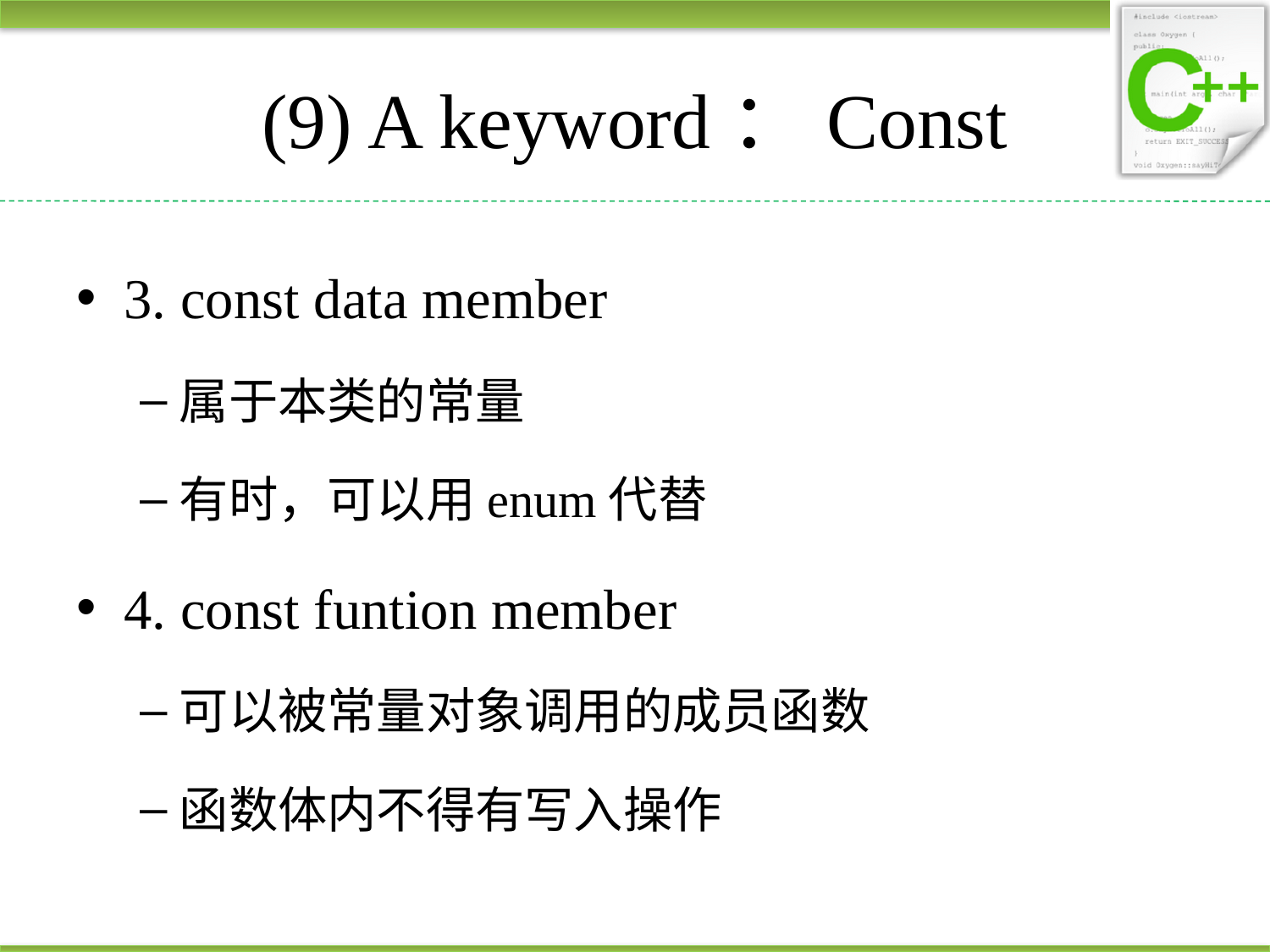

# (9) A keyword：Const
3. const data member
属于本类的常量
有时，可以用enum代替
4. const funtion member
可以被常量对象调用的成员函数
函数体内不得有写入操作